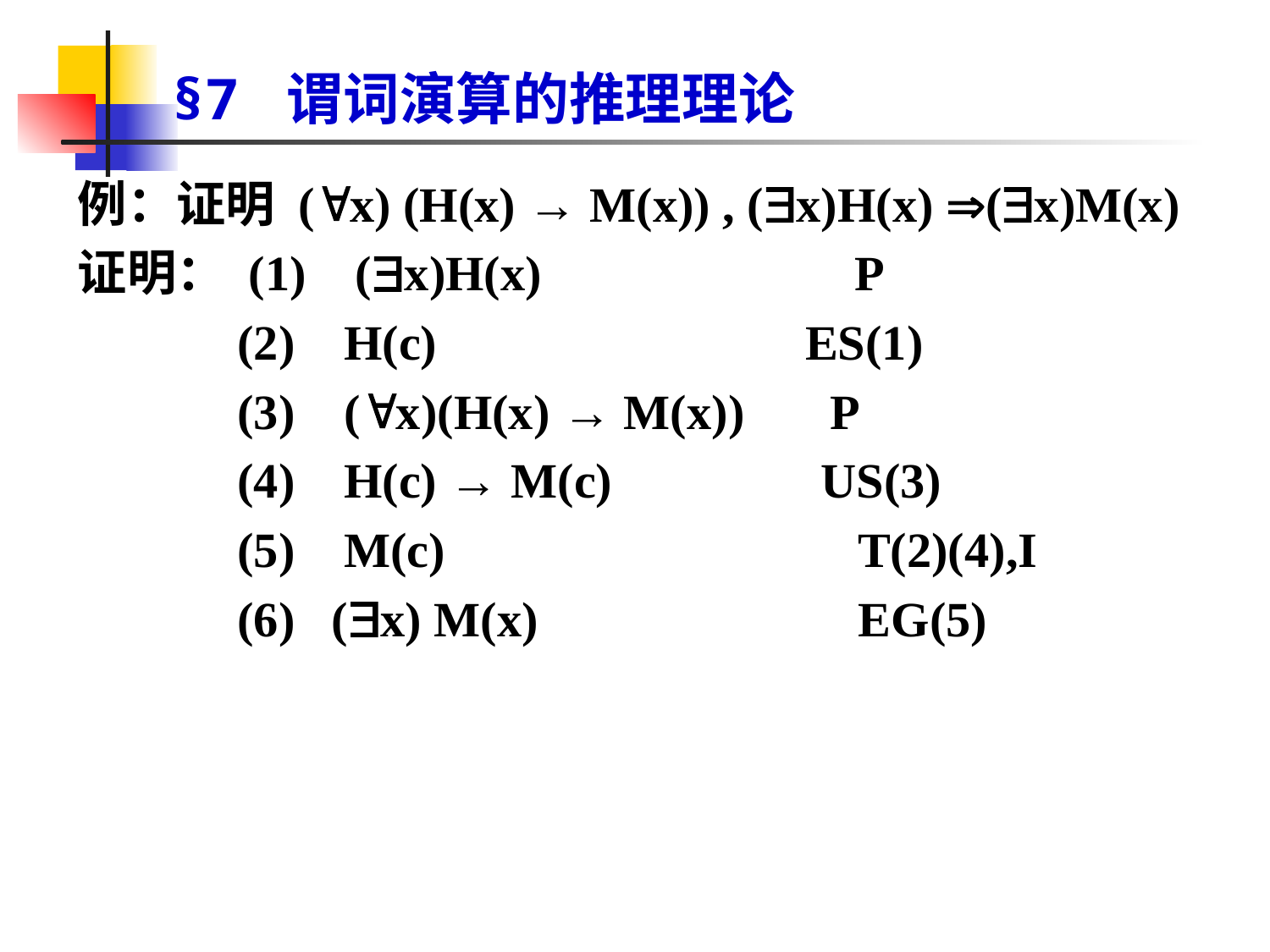

# §7 谓词演算的推理理论
例：证明 (∀x) (H(x) → M(x)) , (∃x)H(x) ⇒(∃x)M(x)
证明： (1)    (∃x)H(x)    	                  P
             (2)    H(c)                              ES(1)
             (3)    (∀x)(H(x) → M(x))       P
             (4)    H(c) → M(c)                 US(3)
             (5)    M(c)			        T(2)(4),I
             (6)   (∃x) M(x)   		        EG(5)

94